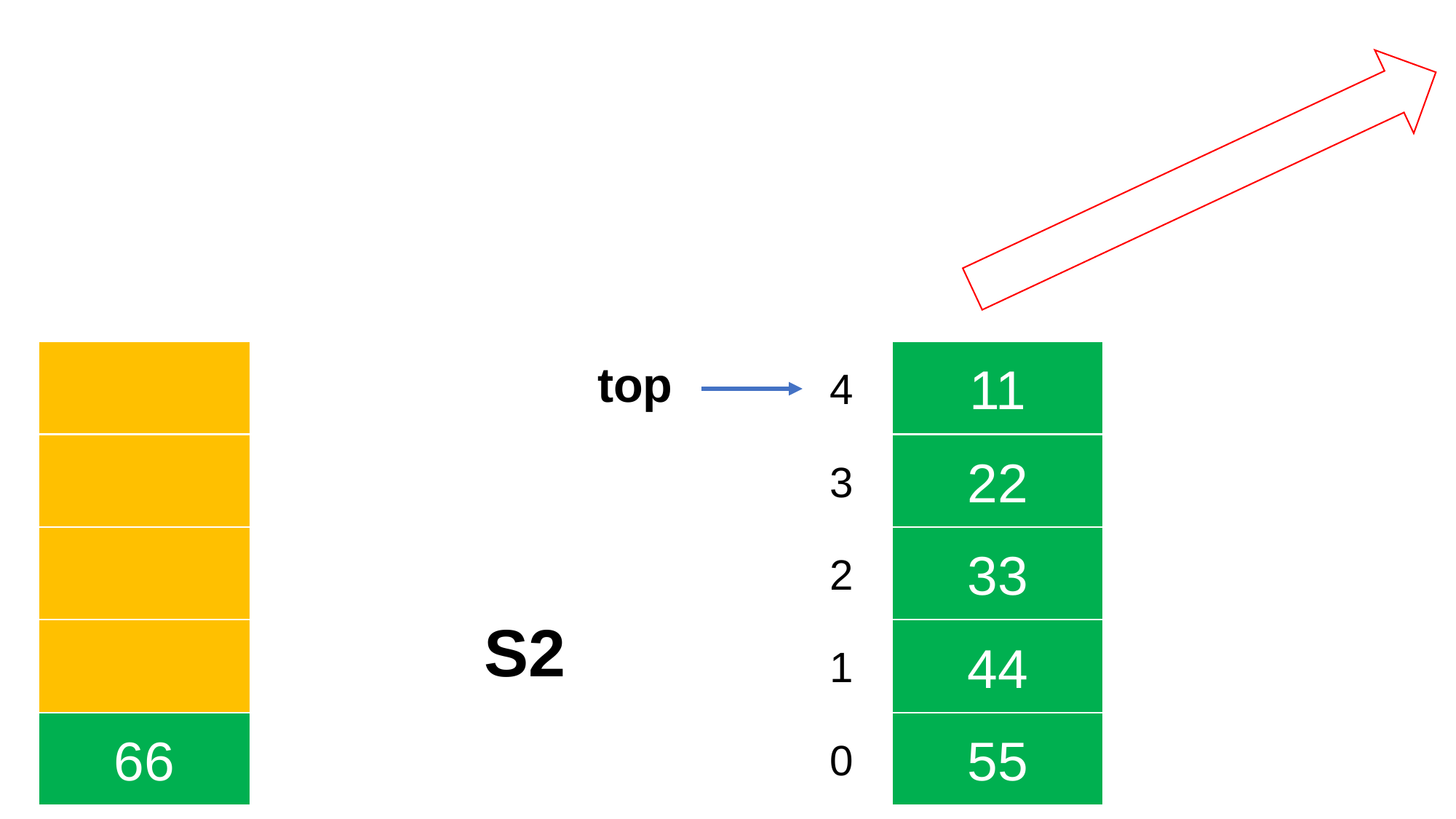

出队：如果栈 S2 非空，则直接出栈栈顶元素
ele

11
top
4
4

22
3
3

33
2
2
S1
S2

44
1
1
66
55
top
0
0
-1
-1

ele=11
直接出栈 S2 的栈顶元素

11
4
4

22
top
3
3

33
2
2
S1
S2

44
1
1
66
55
top
0
0
-1
-1